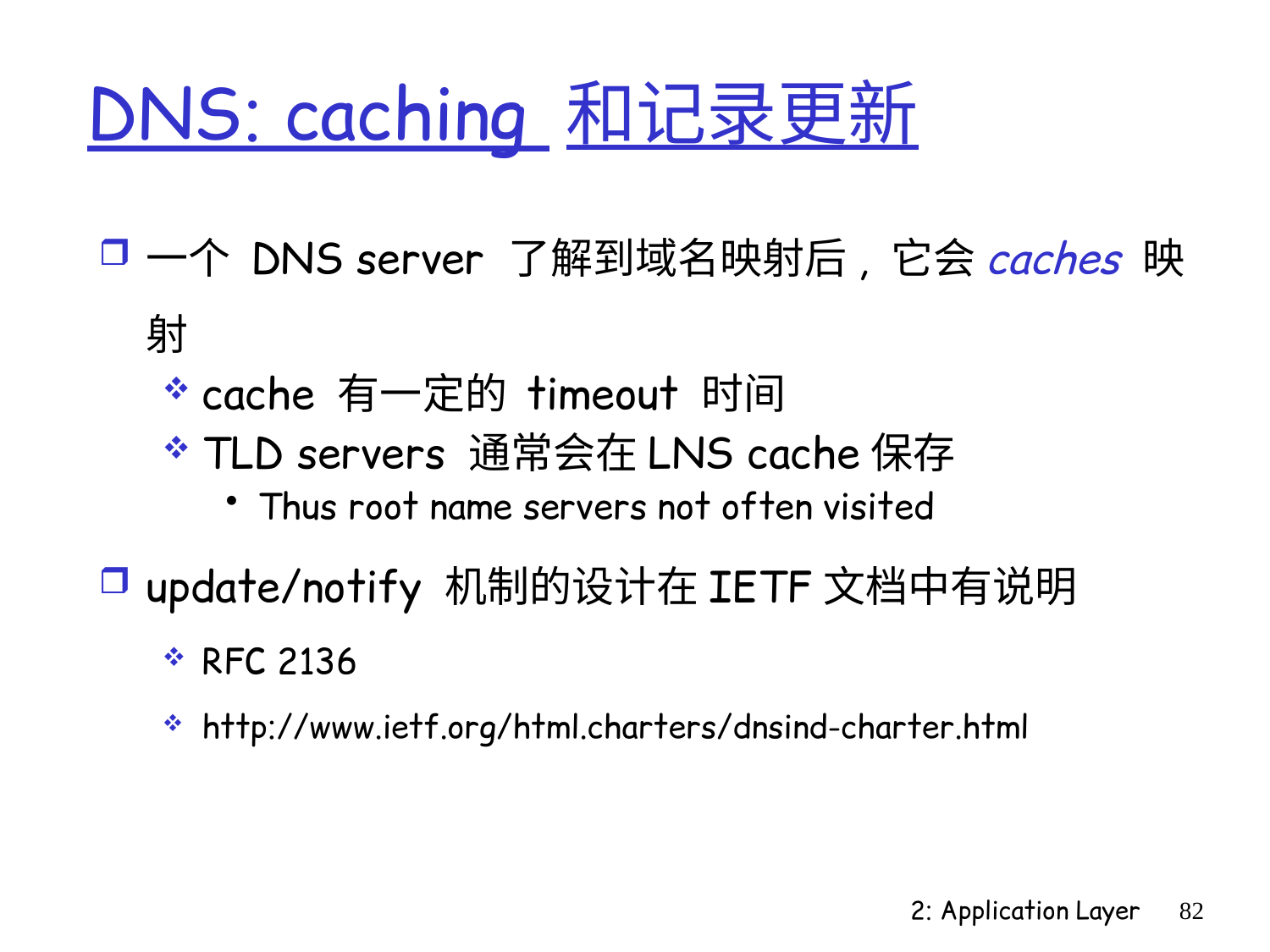

# DNS: caching 和记录更新
一个 DNS server 了解到域名映射后, 它会caches 映射
cache 有一定的 timeout 时间
TLD servers 通常会在LNS cache保存
Thus root name servers not often visited
update/notify 机制的设计在IETF文档中有说明
RFC 2136
http://www.ietf.org/html.charters/dnsind-charter.html
2: Application Layer
82